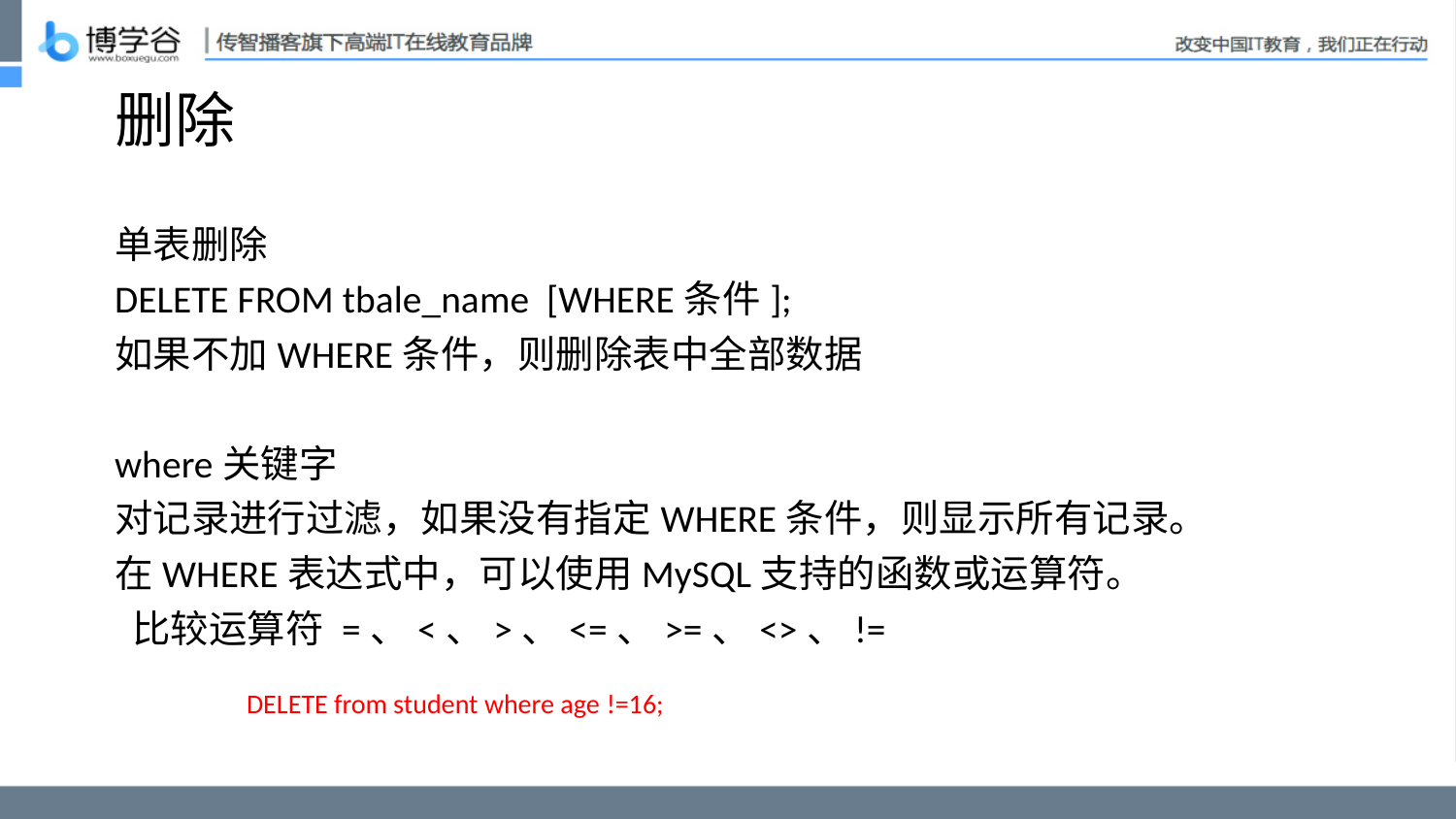

# 删除
单表删除
DELETE FROM tbale_name  [WHERE条件];
如果不加WHERE条件，则删除表中全部数据

where关键字
对记录进行过滤，如果没有指定WHERE条件，则显示所有记录。
在WHERE表达式中，可以使用MySQL支持的函数或运算符。
 比较运算符 =、<、>、<=、>=、<>、!=

DELETE from student where age !=16;